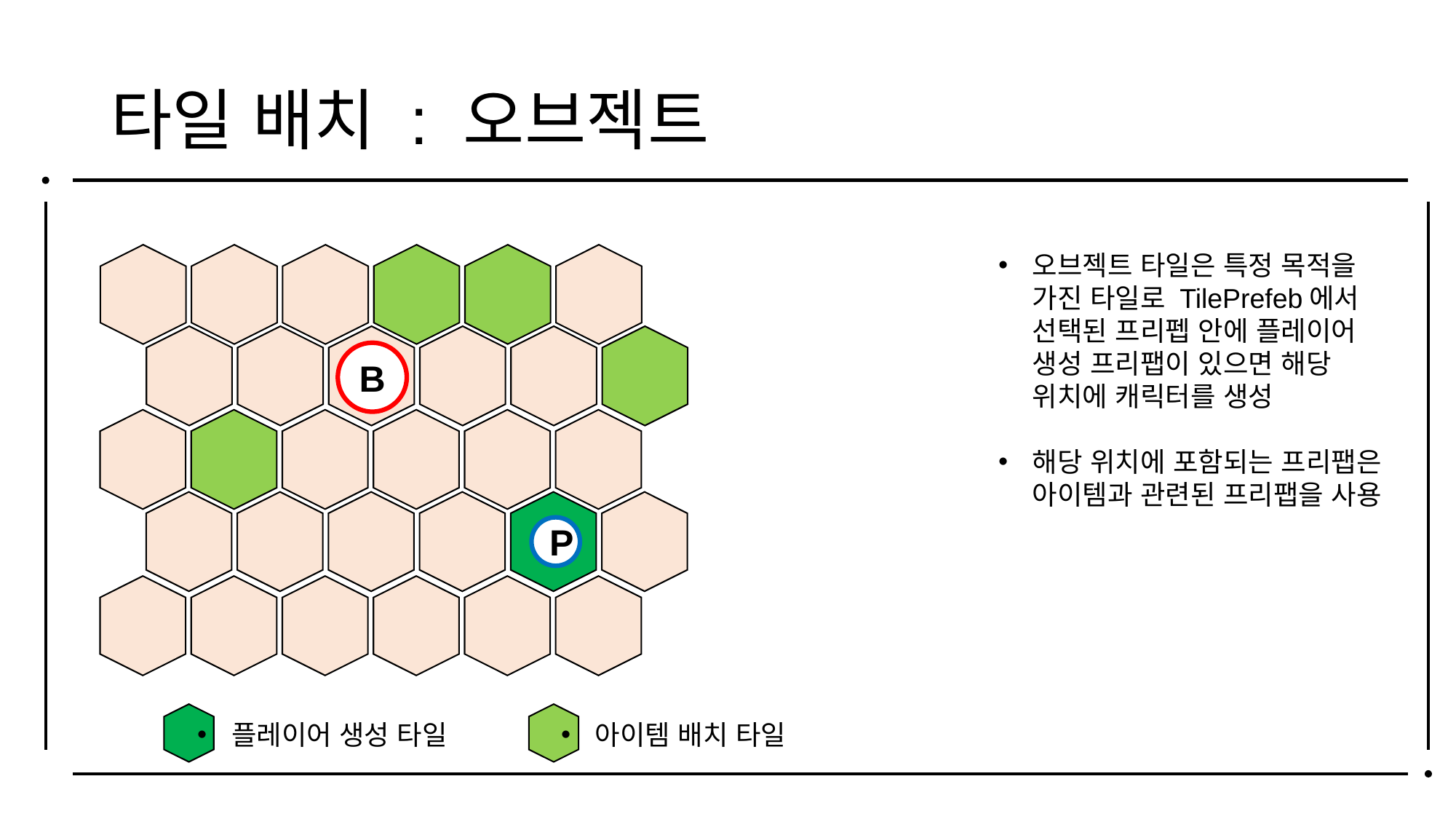

# 타일 배치 : 오브젝트
오브젝트 타일은 특정 목적을
가진 타일로 TilePrefeb에서
선택된 프리펩 안에 플레이어
생성 프리팹이 있으면 해당
위치에 캐릭터를 생성

해당 위치에 포함되는 프리팹은
아이템과 관련된 프리팹을 사용

B
P

플레이어 생성 타일
아이템 배치 타일
보스 몬스터는 기본 대기 상태에서 유저와의 접촉을 통해 전투 혹은 추격으로 넘어 간다.
상태이상은 기본 항상 체크를 하면서도 강제 효과를 가진 상태이상은 별도로 분류한다.
이걸로 4개가 마지막인가… 이게 끝인가? 더 있나?
지형 지물에 대한 FSM은 별도의 지형 지물 문서에서 확인. -> 얘들도 사실상 상태이상으로 처리